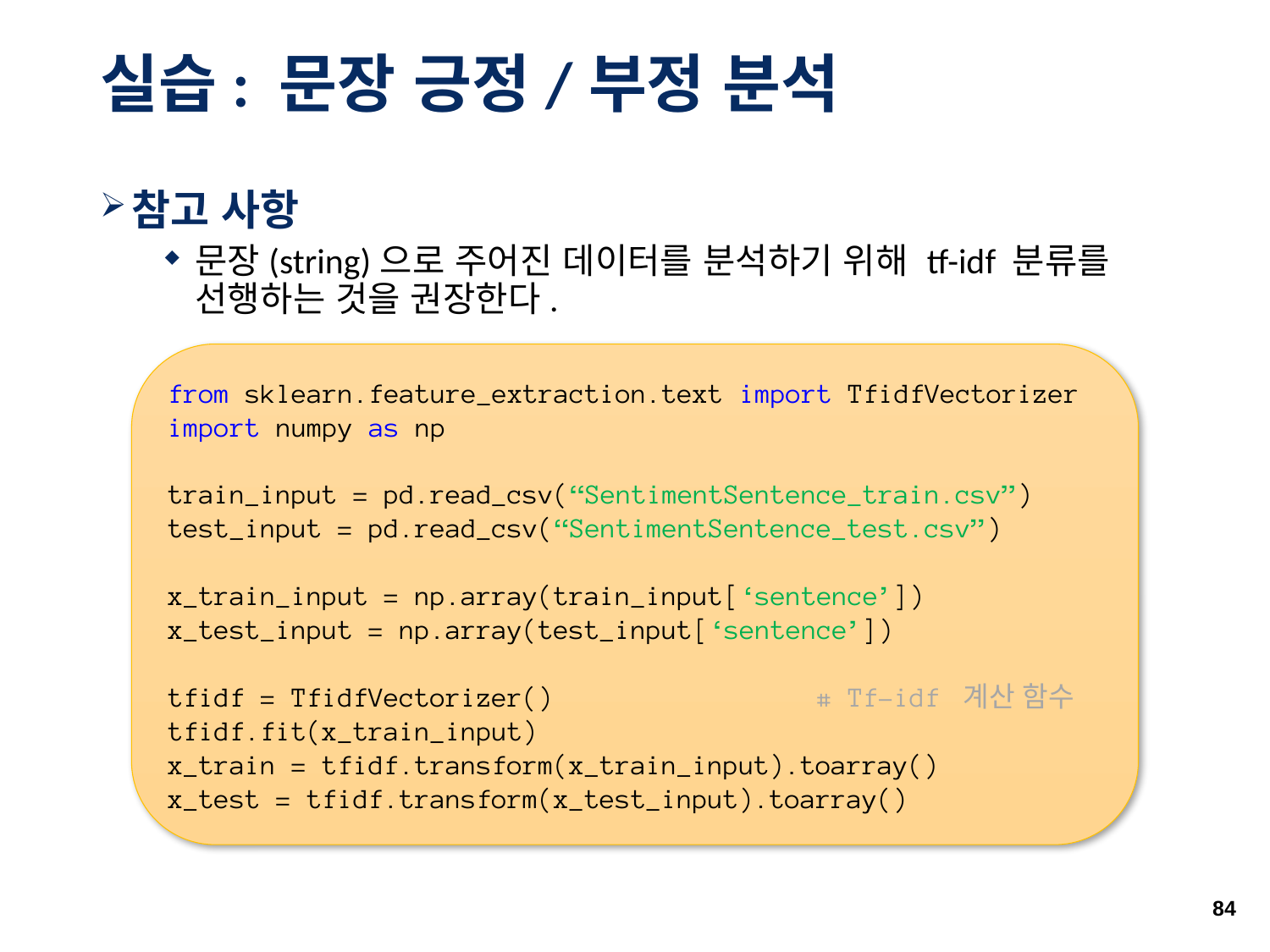

# 실습: 문장 긍정/부정 분석
참고 사항
문장(string)으로 주어진 데이터를 분석하기 위해 tf-idf 분류를 선행하는 것을 권장한다.
from sklearn.feature_extraction.text import TfidfVectorizer
import numpy as np

train_input = pd.read_csv(“SentimentSentence_train.csv”)
test_input = pd.read_csv(“SentimentSentence_test.csv”)

x_train_input = np.array(train_input[‘sentence’])
x_test_input = np.array(test_input[‘sentence’])

tfidf = TfidfVectorizer()                 # Tf-idf 계산 함수
tfidf.fit(x_train_input)
x_train = tfidf.transform(x_train_input).toarray()
x_test = tfidf.transform(x_test_input).toarray()
84